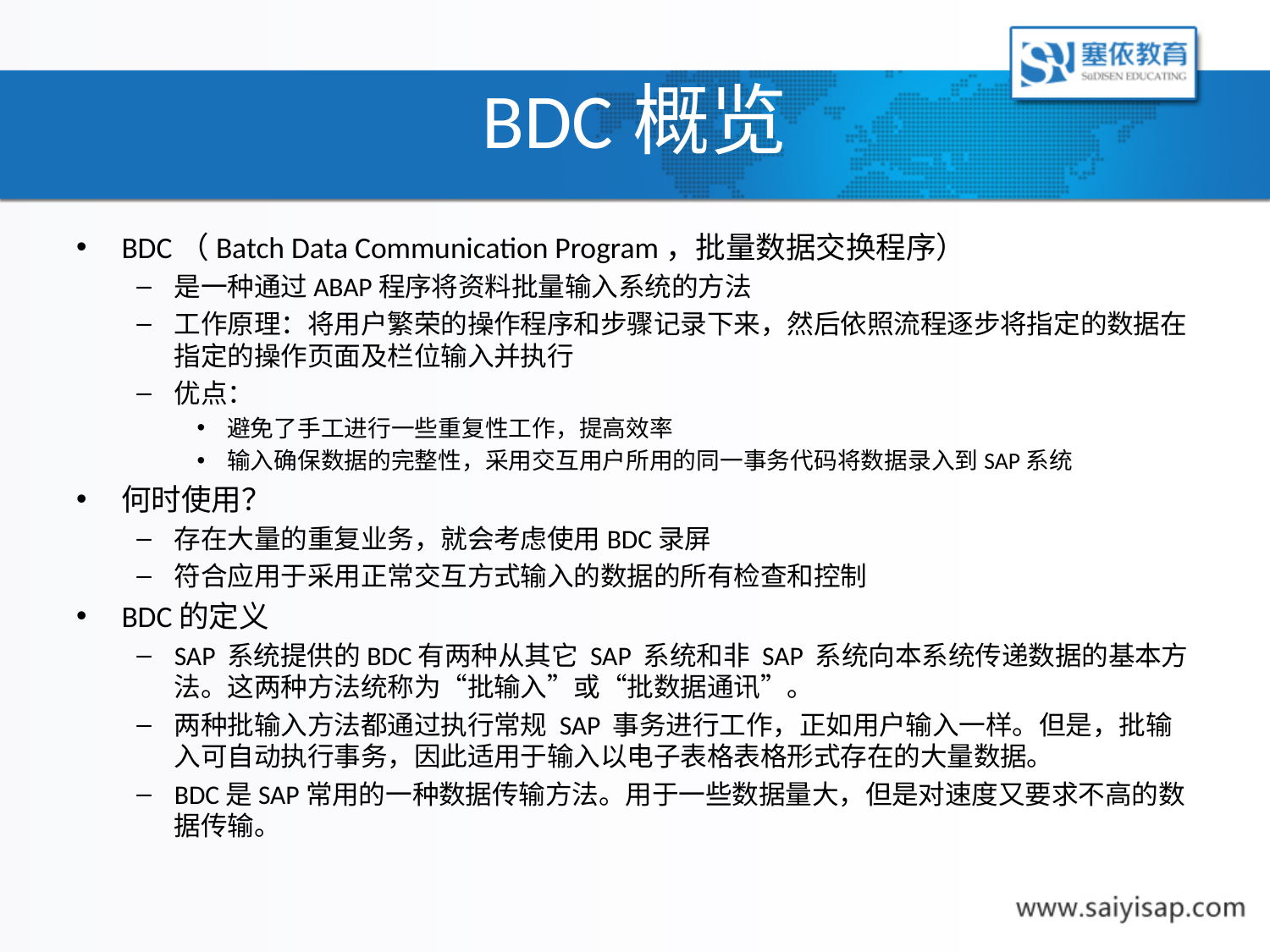

# BDC概览
BDC（Batch Data Communication Program，批量数据交换程序）
是一种通过ABAP程序将资料批量输入系统的方法
工作原理：将用户繁荣的操作程序和步骤记录下来，然后依照流程逐步将指定的数据在指定的操作页面及栏位输入并执行
优点：
避免了手工进行一些重复性工作，提高效率
输入确保数据的完整性，采用交互用户所用的同一事务代码将数据录入到SAP系统
何时使用？
存在大量的重复业务，就会考虑使用BDC录屏
符合应用于采用正常交互方式输入的数据的所有检查和控制
BDC的定义
SAP 系统提供的BDC有两种从其它 SAP 系统和非 SAP 系统向本系统传递数据的基本方法。这两种方法统称为“批输入”或“批数据通讯”。
两种批输入方法都通过执行常规 SAP 事务进行工作，正如用户输入一样。但是，批输入可自动执行事务，因此适用于输入以电子表格表格形式存在的大量数据。
BDC是SAP常用的一种数据传输方法。用于一些数据量大，但是对速度又要求不高的数据传输。